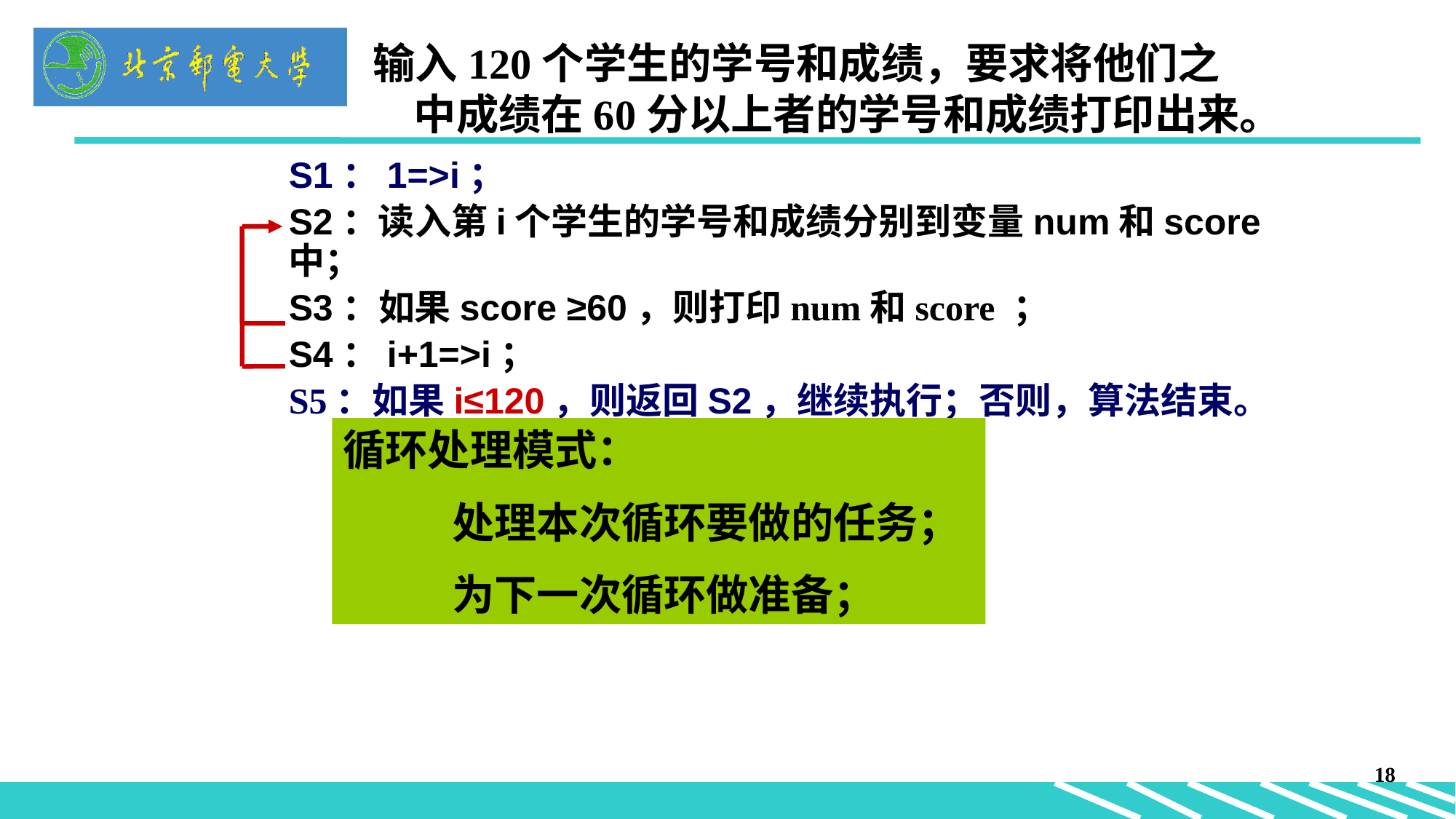

输入120个学生的学号和成绩，要求将他们之中成绩在60分以上者的学号和成绩打印出来。

S1：1=>i；
S2：读入第i个学生的学号和成绩分别到变量num和score中；
S3：如果score ≥60，则打印num和score ；
S4：i+1=>i；
S5：如果i≤120，则返回S2，继续执行；否则，算法结束。

循环处理模式：
	处理本次循环要做的任务；
	为下一次循环做准备；
18